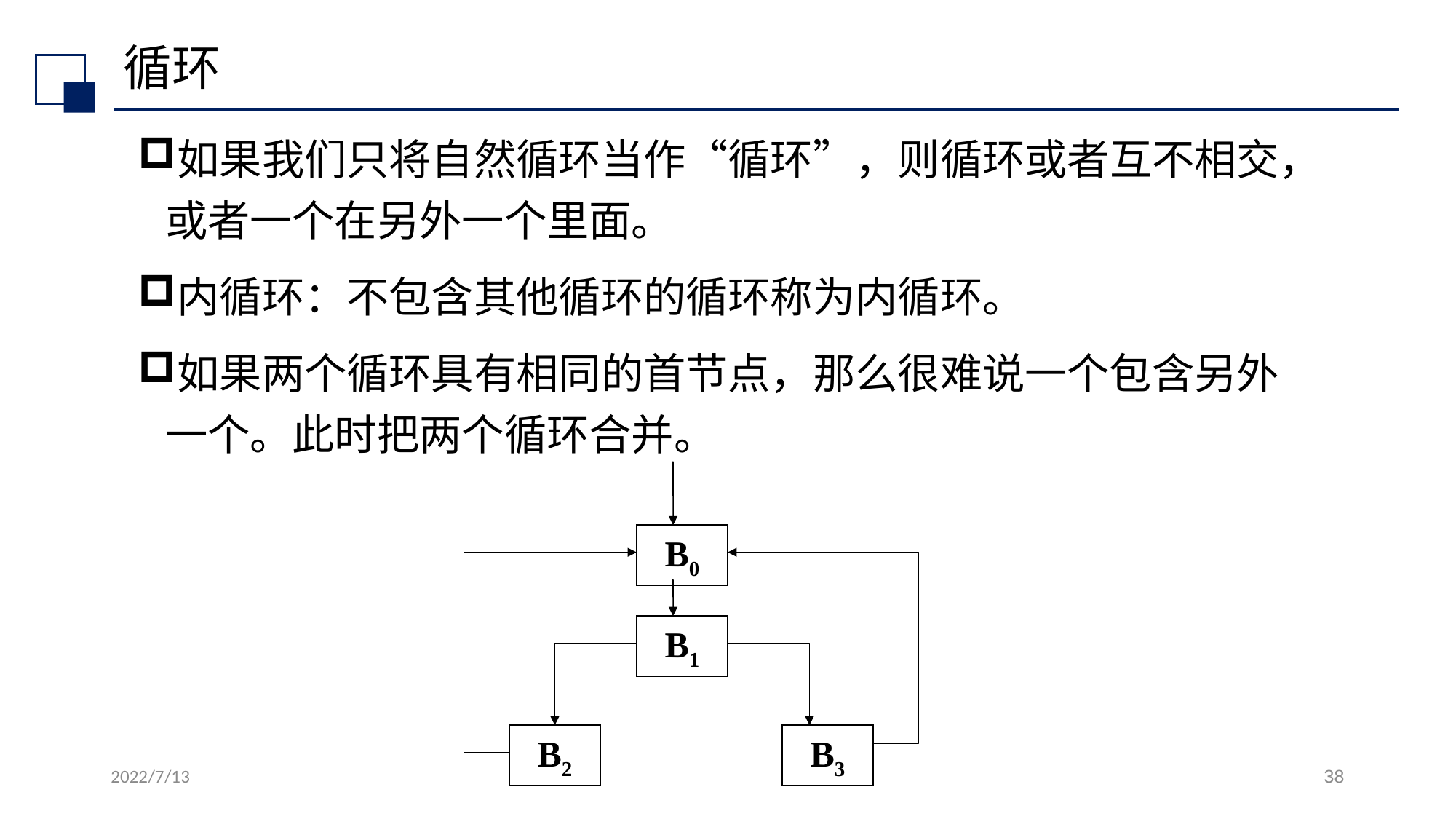

# 循环
如果我们只将自然循环当作“循环”，则循环或者互不相交，或者一个在另外一个里面。
内循环：不包含其他循环的循环称为内循环。
如果两个循环具有相同的首节点，那么很难说一个包含另外一个。此时把两个循环合并。

B0

B1

B2
B3
2022/7/13
38